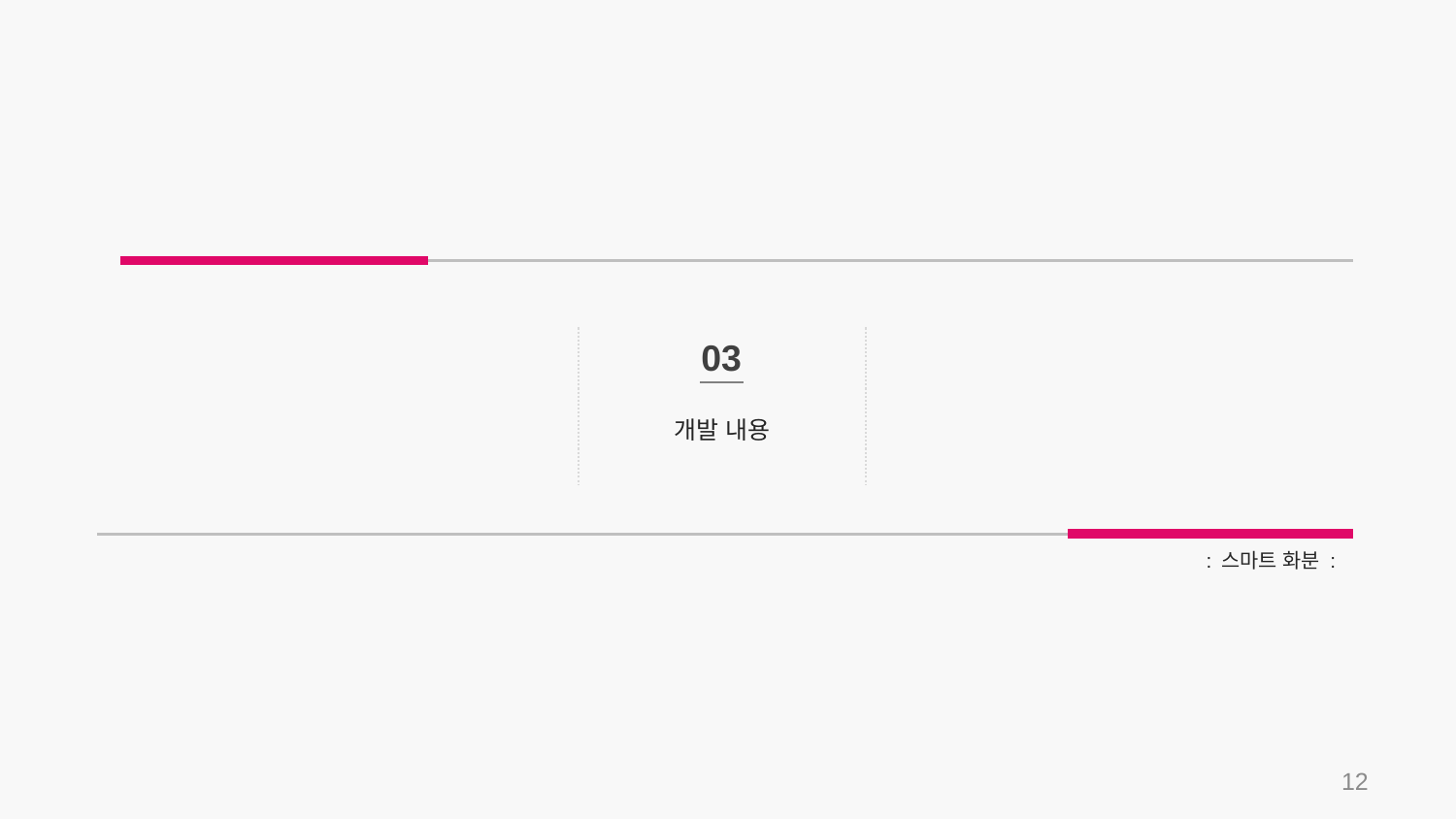

03
개발 내용
: 스마트 화분 :
12